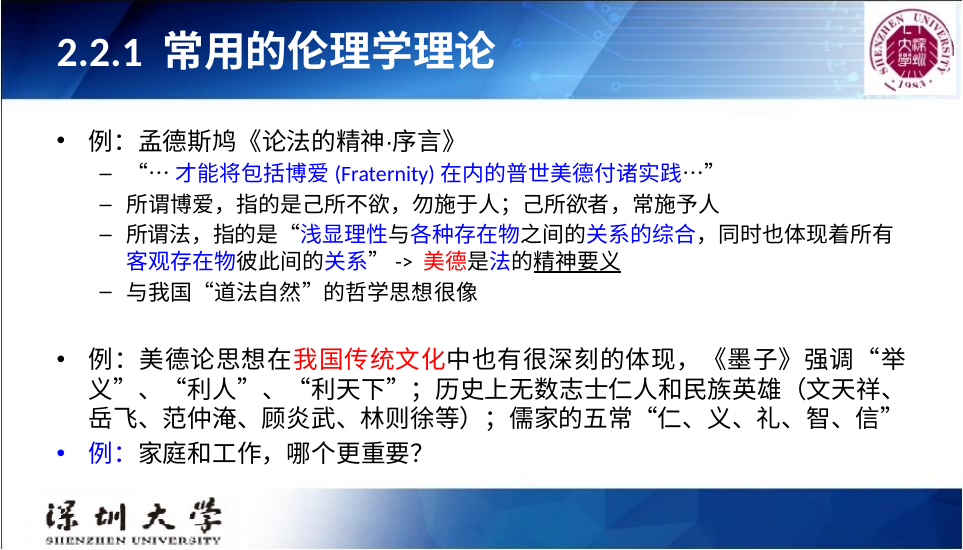

# 2.2.1 常用的伦理学理论
例：孟德斯鸠《论法的精神∙序言》
“…才能将包括博爱(Fraternity)在内的普世美德付诸实践…”
所谓博爱，指的是己所不欲，勿施于人；己所欲者，常施予人
所谓法，指的是“浅显理性与各种存在物之间的关系的综合，同时也体现着所有客观存在物彼此间的关系”-> 美德是法的精神要义
与我国“道法自然”的哲学思想很像

例：美德论思想在我国传统文化中也有很深刻的体现，《墨子》强调“举义”、“利人”、“利天下”；历史上无数志士仁人和民族英雄（文天祥、岳飞、范仲淹、顾炎武、林则徐等）；儒家的五常“仁、义、礼、智、信”
例：家庭和工作，哪个更重要？

14